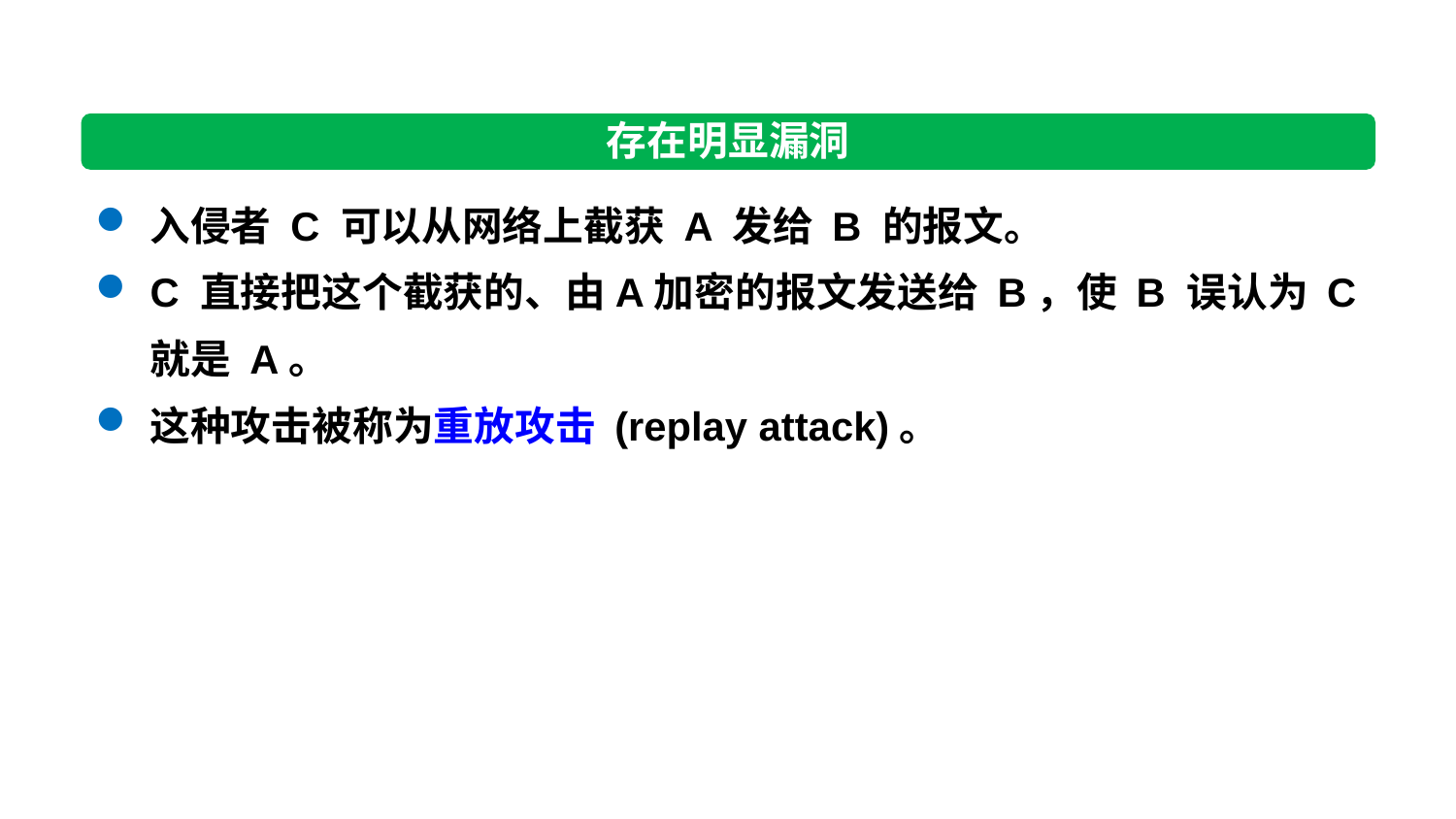

存在明显漏洞

入侵者 C 可以从网络上截获 A 发给 B 的报文。
C 直接把这个截获的、由A加密的报文发送给 B，使 B 误认为 C 就是 A。
这种攻击被称为重放攻击 (replay attack)。
46